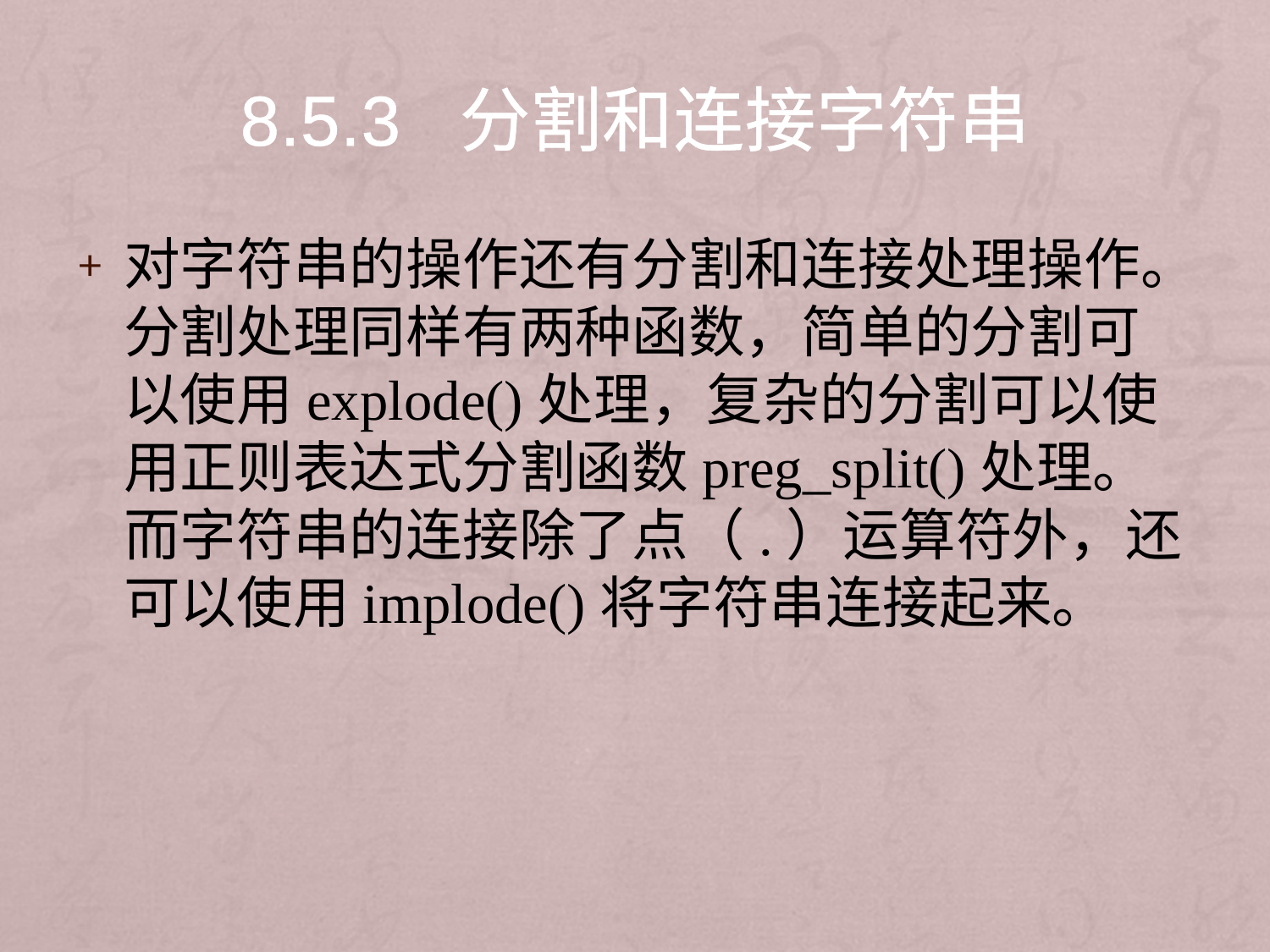

# 8.5.3  分割和连接字符串
对字符串的操作还有分割和连接处理操作。分割处理同样有两种函数，简单的分割可以使用explode()处理，复杂的分割可以使用正则表达式分割函数preg_split()处理。而字符串的连接除了点（.）运算符外，还可以使用implode()将字符串连接起来。